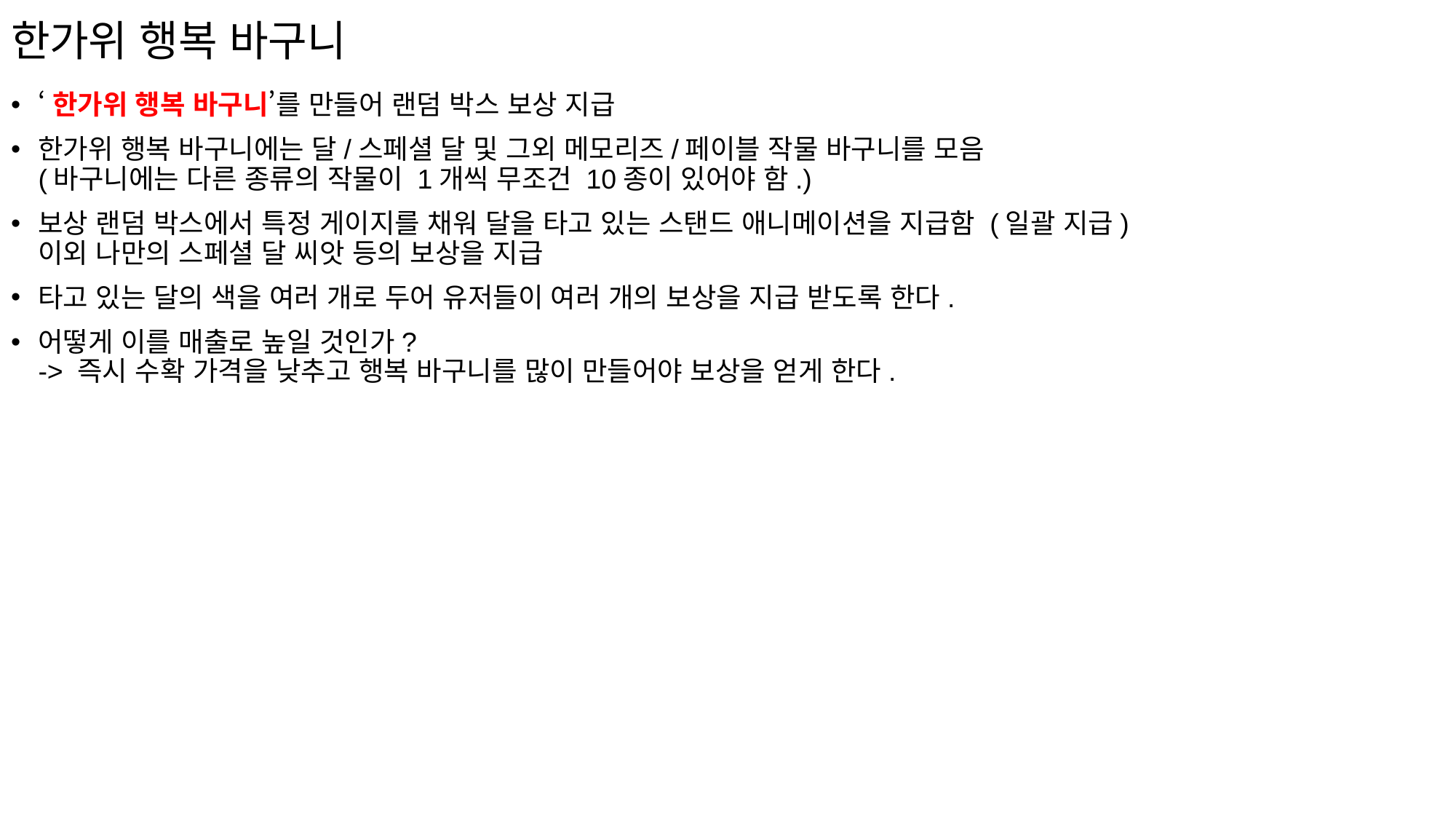

# 한가위 행복 바구니
‘한가위 행복 바구니’를 만들어 랜덤 박스 보상 지급
한가위 행복 바구니에는 달/스페셜 달 및 그외 메모리즈/페이블 작물 바구니를 모음
(바구니에는 다른 종류의 작물이 1개씩 무조건 10종이 있어야 함.)
보상 랜덤 박스에서 특정 게이지를 채워 달을 타고 있는 스탠드 애니메이션을 지급함 (일괄 지급)
이외 나만의 스페셜 달 씨앗 등의 보상을 지급
타고 있는 달의 색을 여러 개로 두어 유저들이 여러 개의 보상을 지급 받도록 한다.
어떻게 이를 매출로 높일 것인가?
-> 즉시 수확 가격을 낮추고 행복 바구니를 많이 만들어야 보상을 얻게 한다.